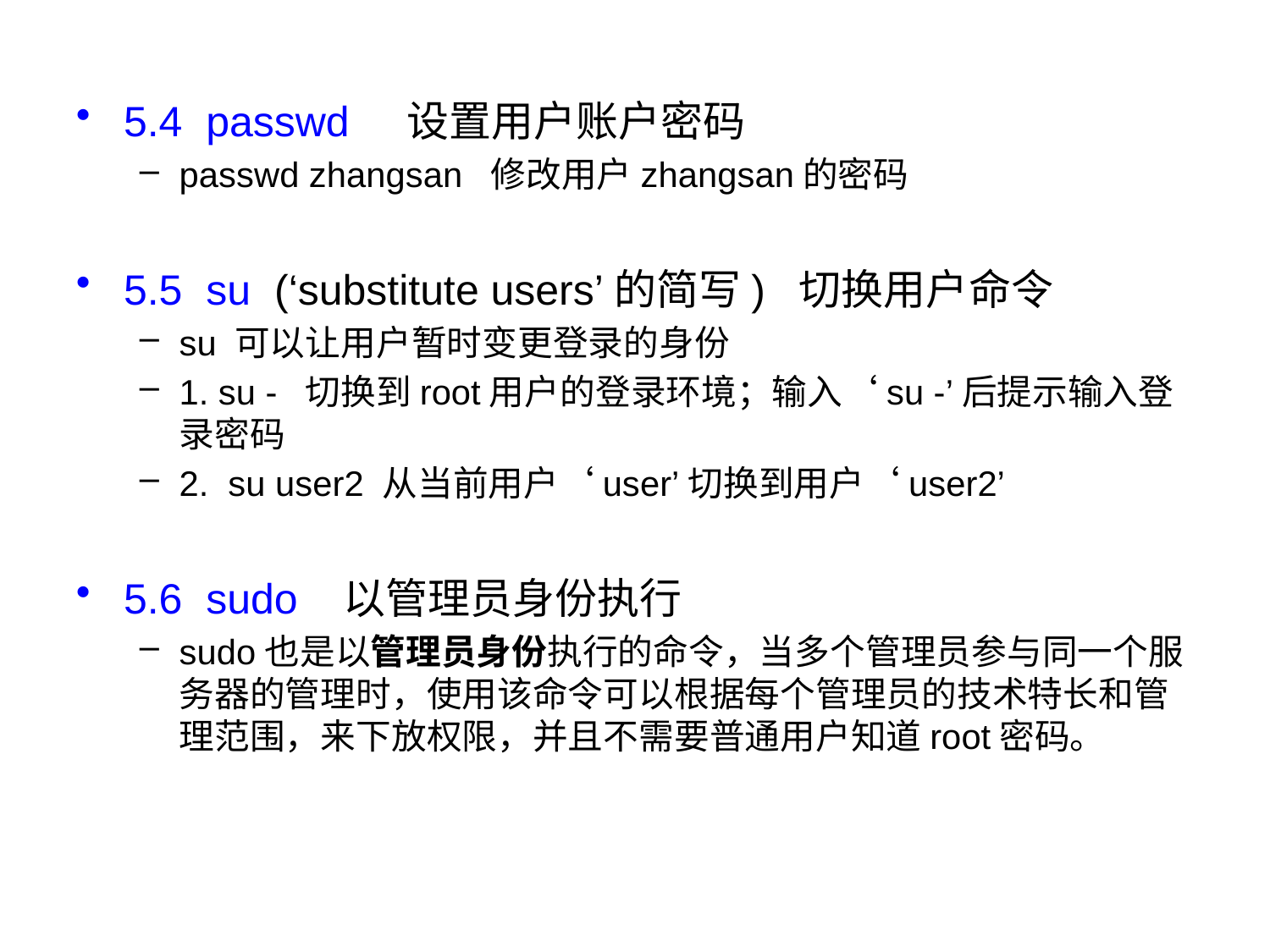

5.4  passwd    设置用户账户密码
passwd zhangsan  修改用户zhangsan的密码

5.5  su  (‘substitute users’的简写)  切换用户命令
su 可以让用户暂时变更登录的身份
1. su -  切换到root用户的登录环境；输入‘su -’后提示输入登录密码
2.  su user2 从当前用户‘user’切换到用户‘user2’

5.6  sudo   以管理员身份执行
sudo也是以管理员身份执行的命令，当多个管理员参与同一个服务器的管理时，使用该命令可以根据每个管理员的技术特长和管理范围，来下放权限，并且不需要普通用户知道root密码。